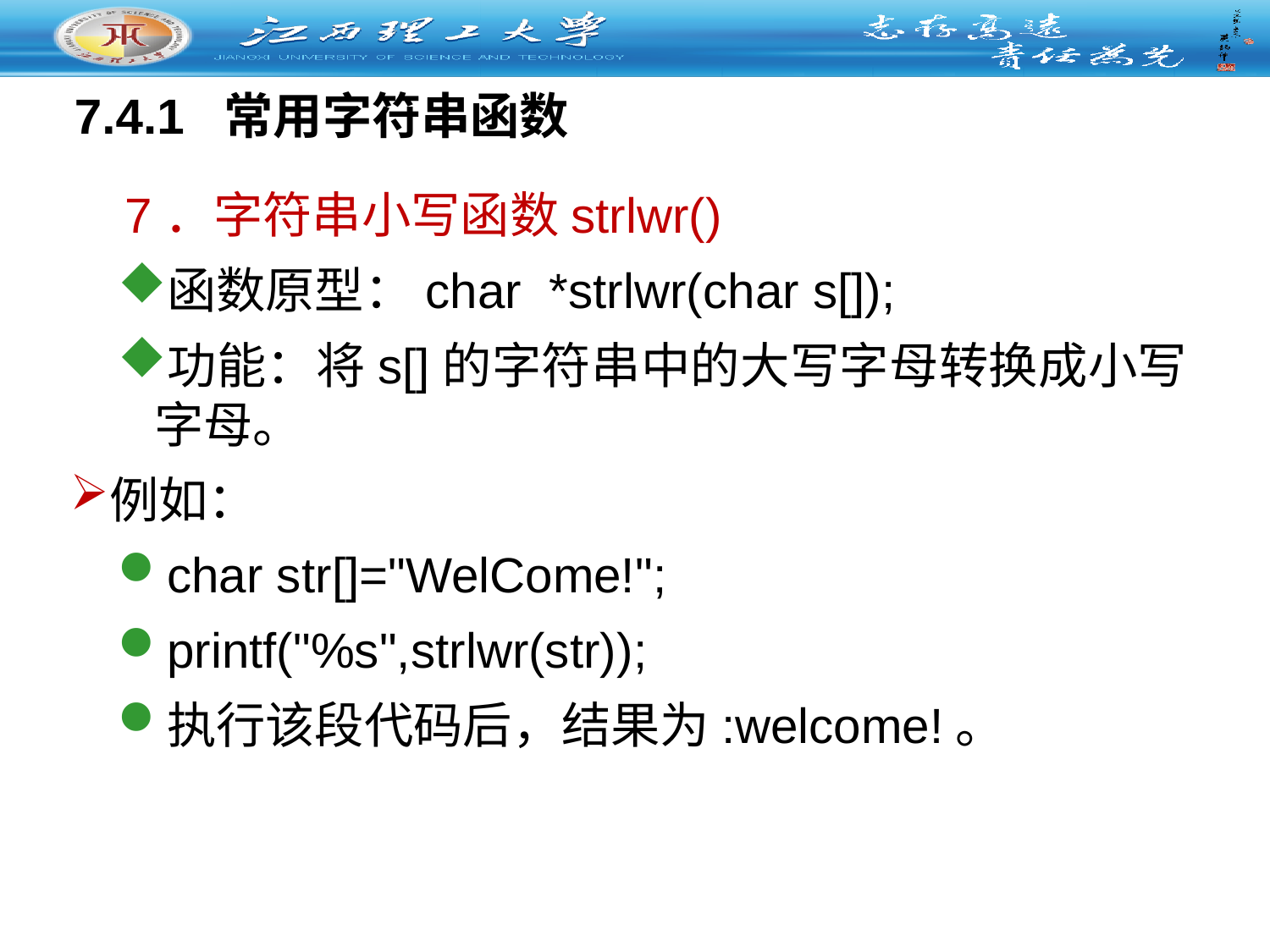

# 7.4.1  常用字符串函数
    7．字符串小写函数strlwr()
函数原型：char  *strlwr(char s[]);
功能：将s[]的字符串中的大写字母转换成小写字母。
例如：
char str[]="WelCome!";
printf("%s",strlwr(str));
执行该段代码后，结果为:welcome!。